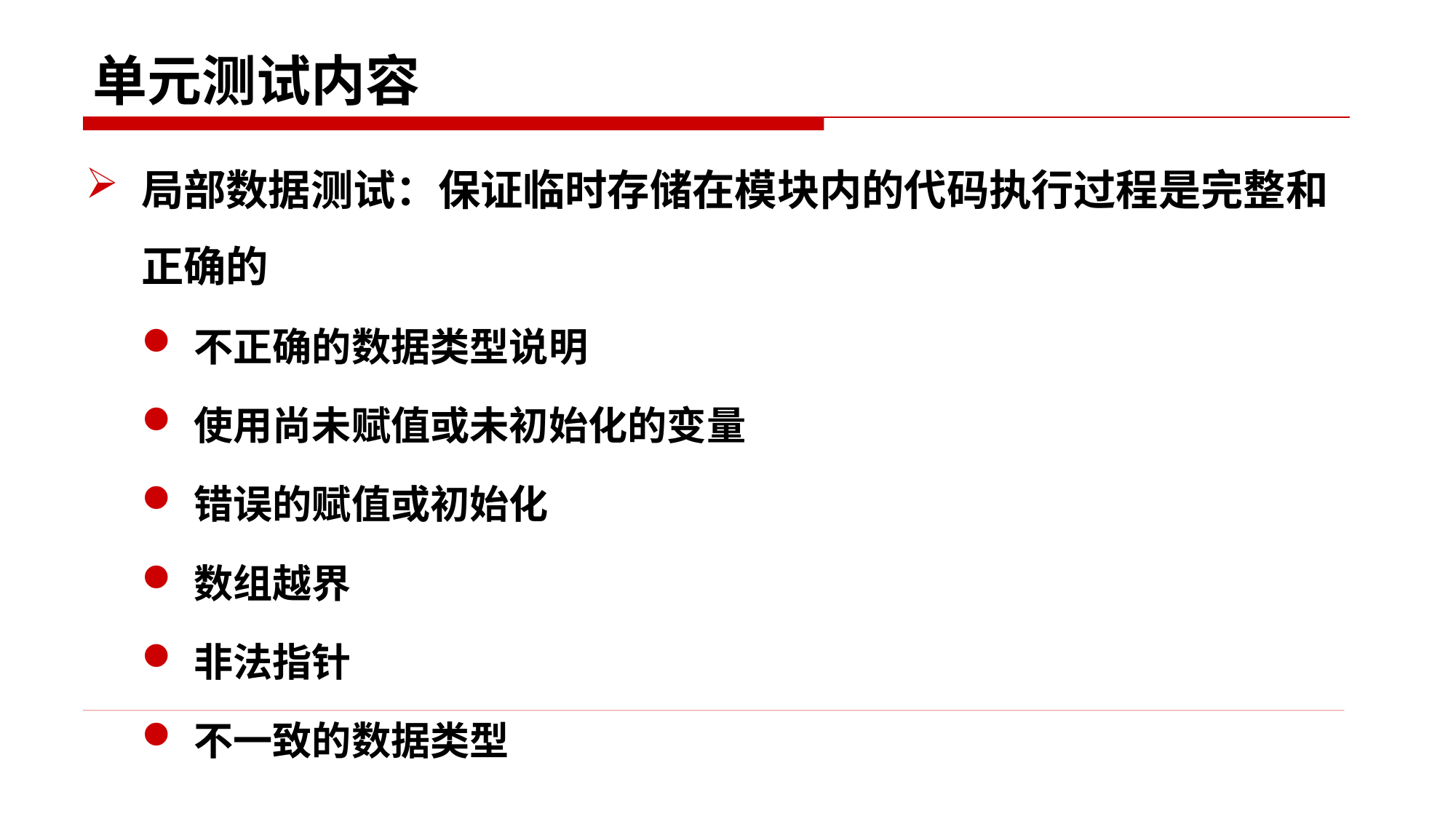

# 单元测试内容
局部数据测试：保证临时存储在模块内的代码执行过程是完整和正确的
不正确的数据类型说明
使用尚未赋值或未初始化的变量
错误的赋值或初始化
数组越界
非法指针
不一致的数据类型